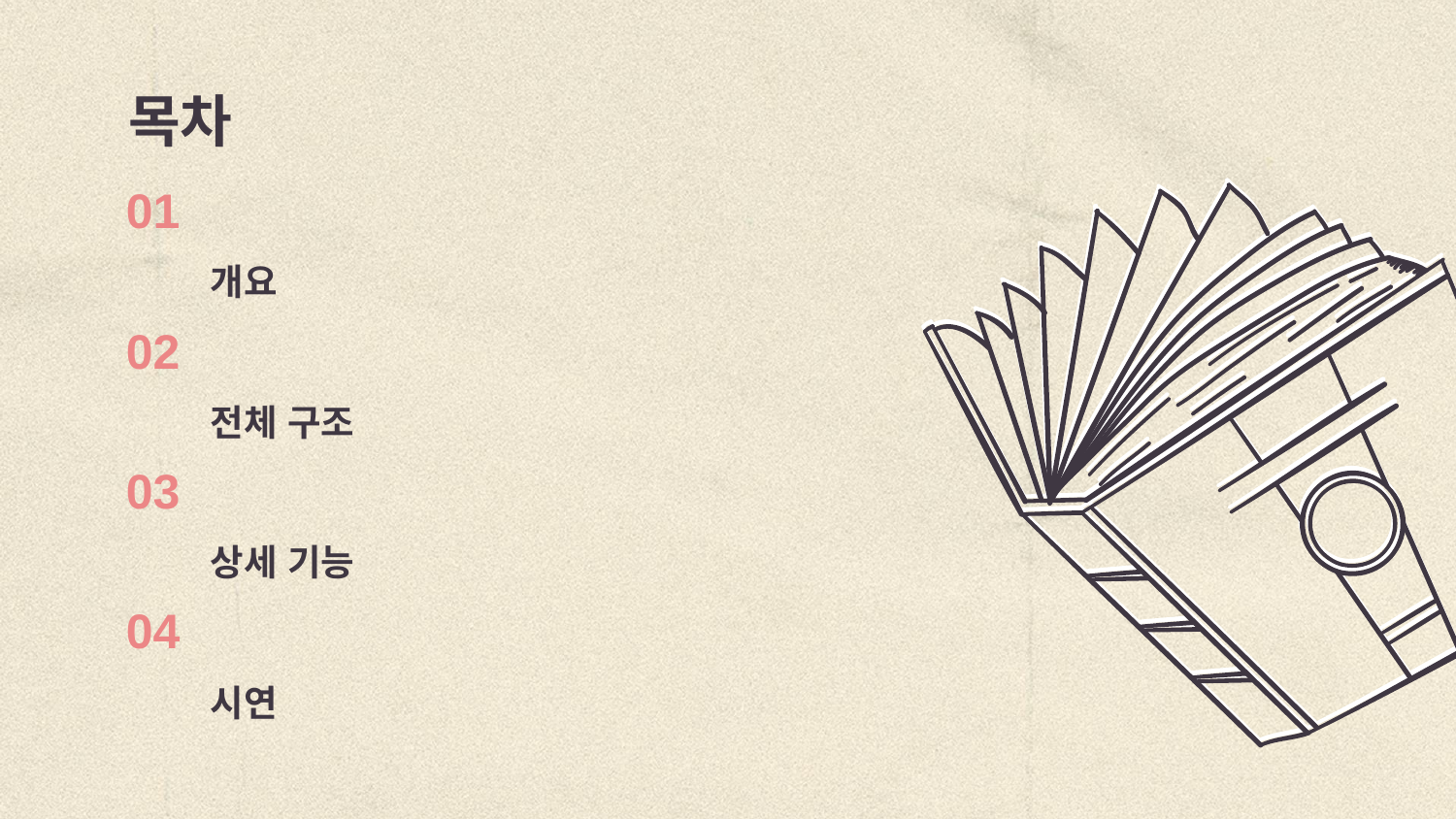

# 목차
01

개요
02
전체 구조
03
상세 기능
04
시연